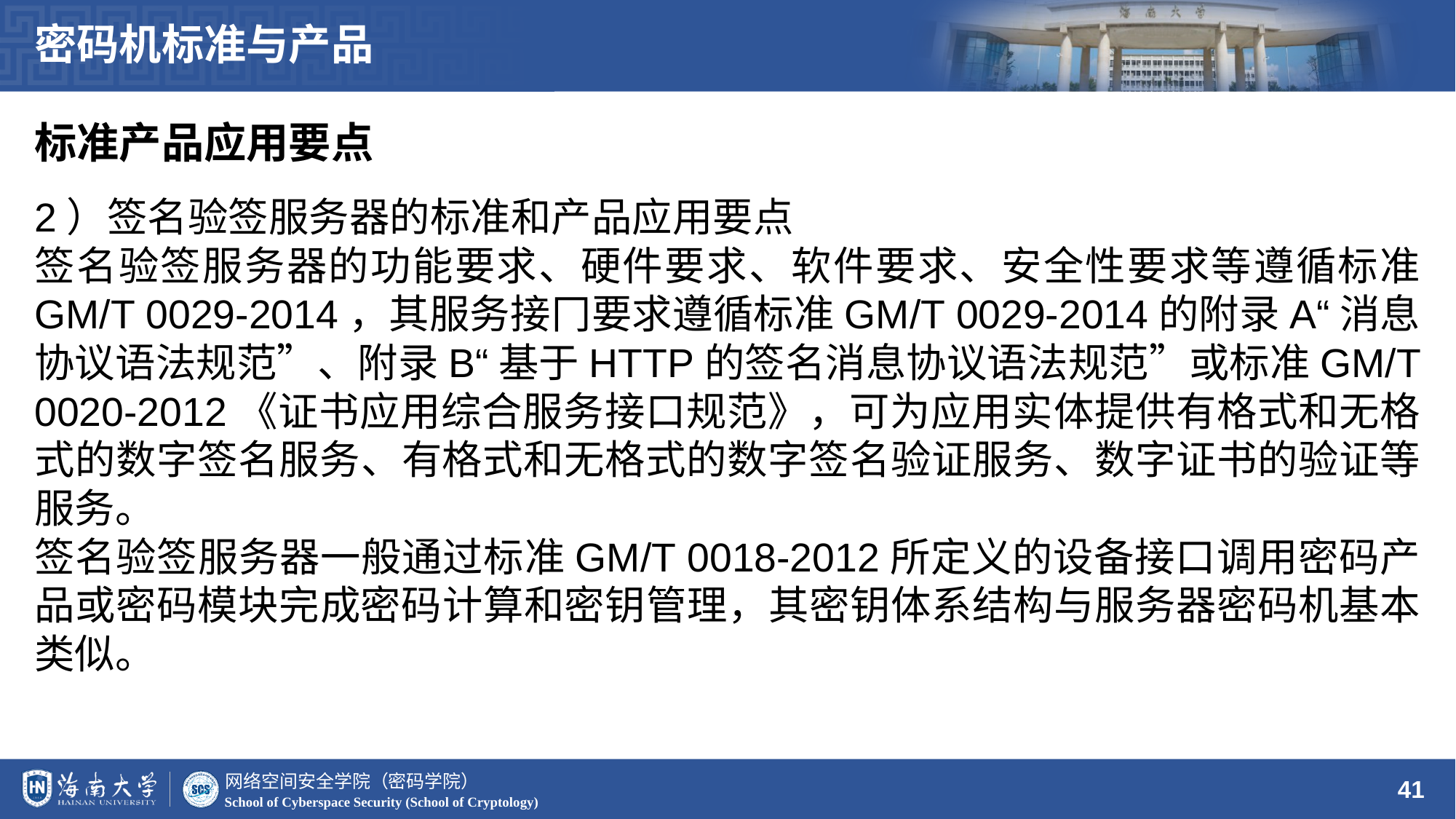

密码机标准与产品
标准产品应用要点
2）签名验签服务器的标准和产品应用要点
签名验签服务器的功能要求、硬件要求、软件要求、安全性要求等遵循标准 GM/T 0029-2014，其服务接冂要求遵循标准GM/T 0029-2014的附录A“消息协议语法规范”、附录B“基于HTTP的签名消息协议语法规范”或标准GM/T 0020-2012《证书应用综合服务接口规范》，可为应用实体提供有格式和无格式的数字签名服务、有格式和无格式的数字签名验证服务、数字证书的验证等服务。
签名验签服务器一般通过标准GM/T 0018-2012所定义的设备接口调用密码产品或密码模块完成密码计算和密钥管理，其密钥体系结构与服务器密码机基本类似。
41